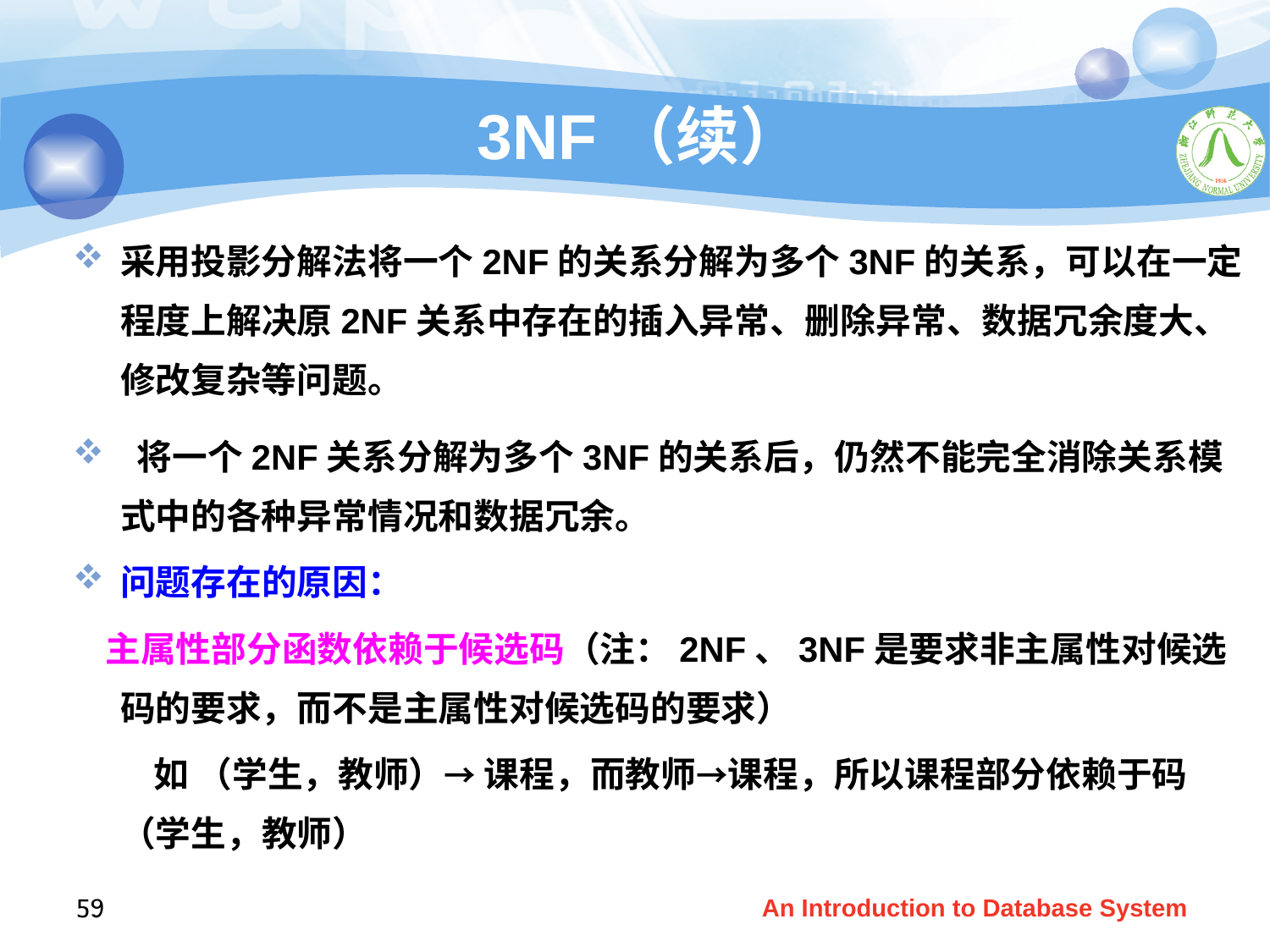

# 3NF（续）
采用投影分解法将一个2NF的关系分解为多个3NF的关系，可以在一定程度上解决原2NF关系中存在的插入异常、删除异常、数据冗余度大、修改复杂等问题。
 将一个2NF关系分解为多个3NF的关系后，仍然不能完全消除关系模式中的各种异常情况和数据冗余。
问题存在的原因：
   主属性部分函数依赖于候选码（注：2NF、3NF是要求非主属性对候选码的要求，而不是主属性对候选码的要求）
         如 （学生，教师）→ 课程，而教师→课程，所以课程部分依赖于码（学生，教师）
59
An Introduction to Database System